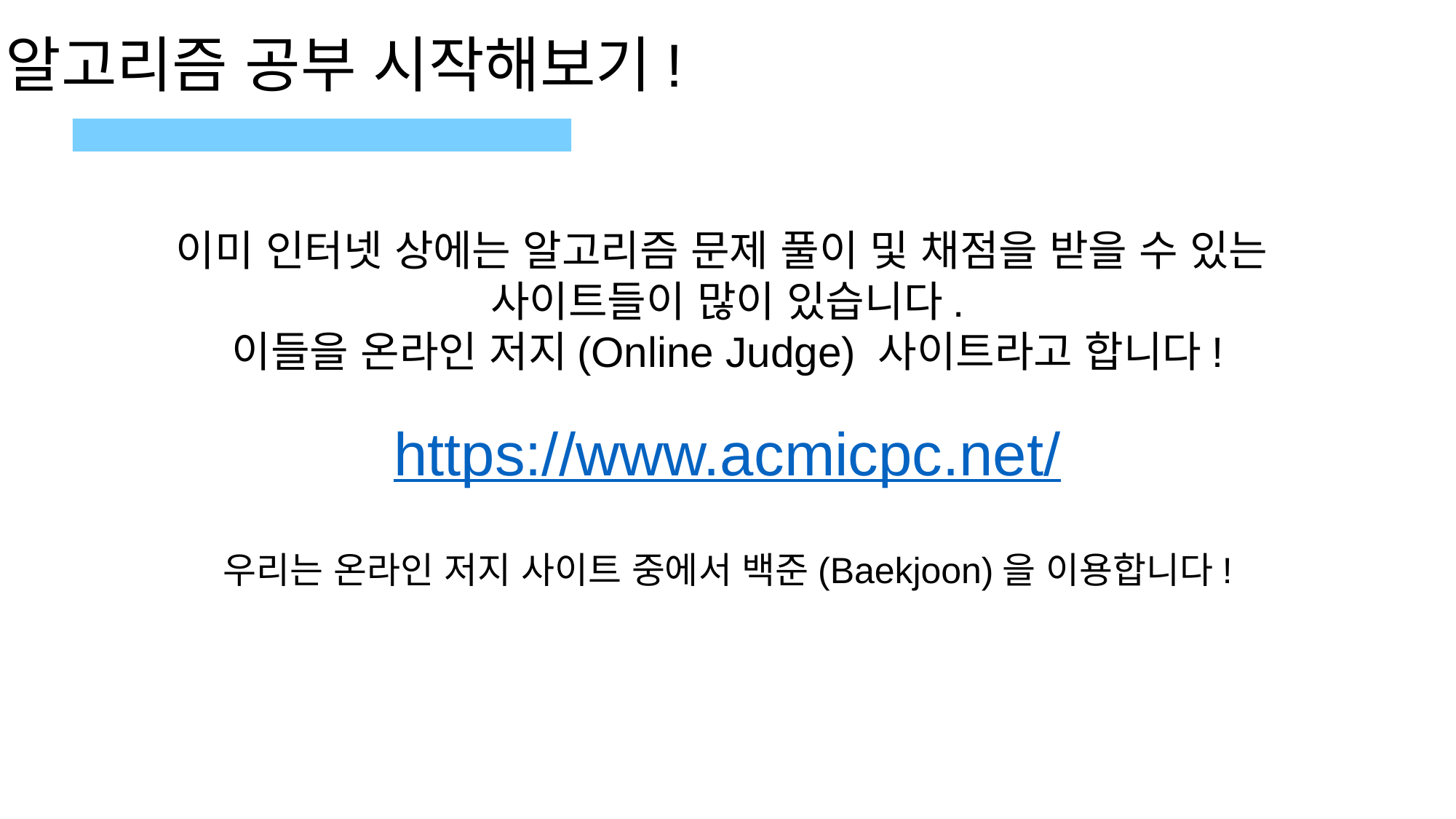

알고리즘 공부 시작해보기!

이미 인터넷 상에는 알고리즘 문제 풀이 및 채점을 받을 수 있는
사이트들이 많이 있습니다.
이들을 온라인 저지(Online Judge) 사이트라고 합니다!
https://www.acmicpc.net/
우리는 온라인 저지 사이트 중에서 백준(Baekjoon)을 이용합니다!